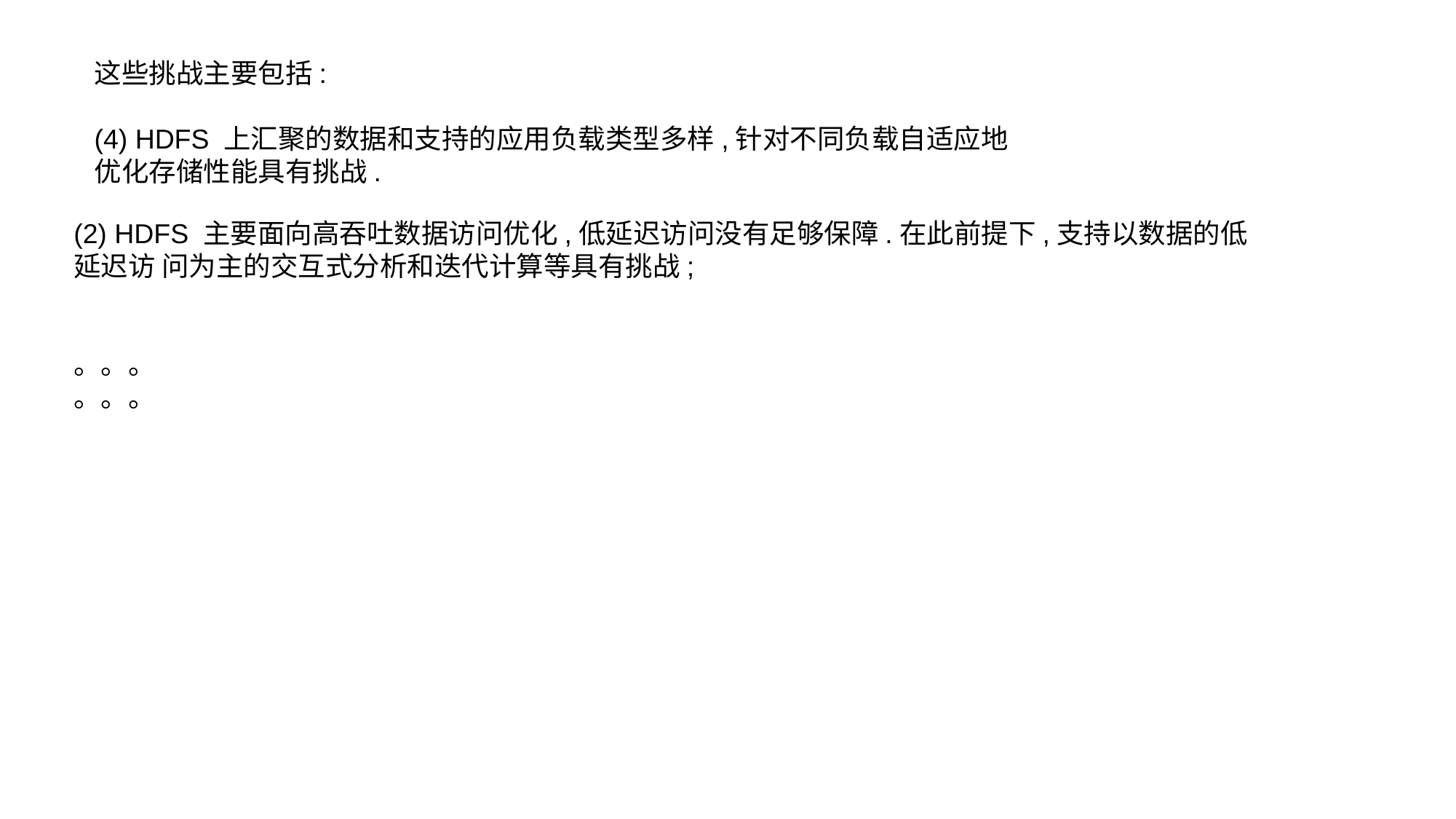

这些挑战主要包括:

(4) HDFS 上汇聚的数据和支持的应用负载类型多样,针对不同负载自适应地优化存储性能具有挑战.
(2) HDFS 主要面向高吞吐数据访问优化,低延迟访问没有足够保障.在此前提下,支持以数据的低延迟访 问为主的交互式分析和迭代计算等具有挑战;

。。。
。。。